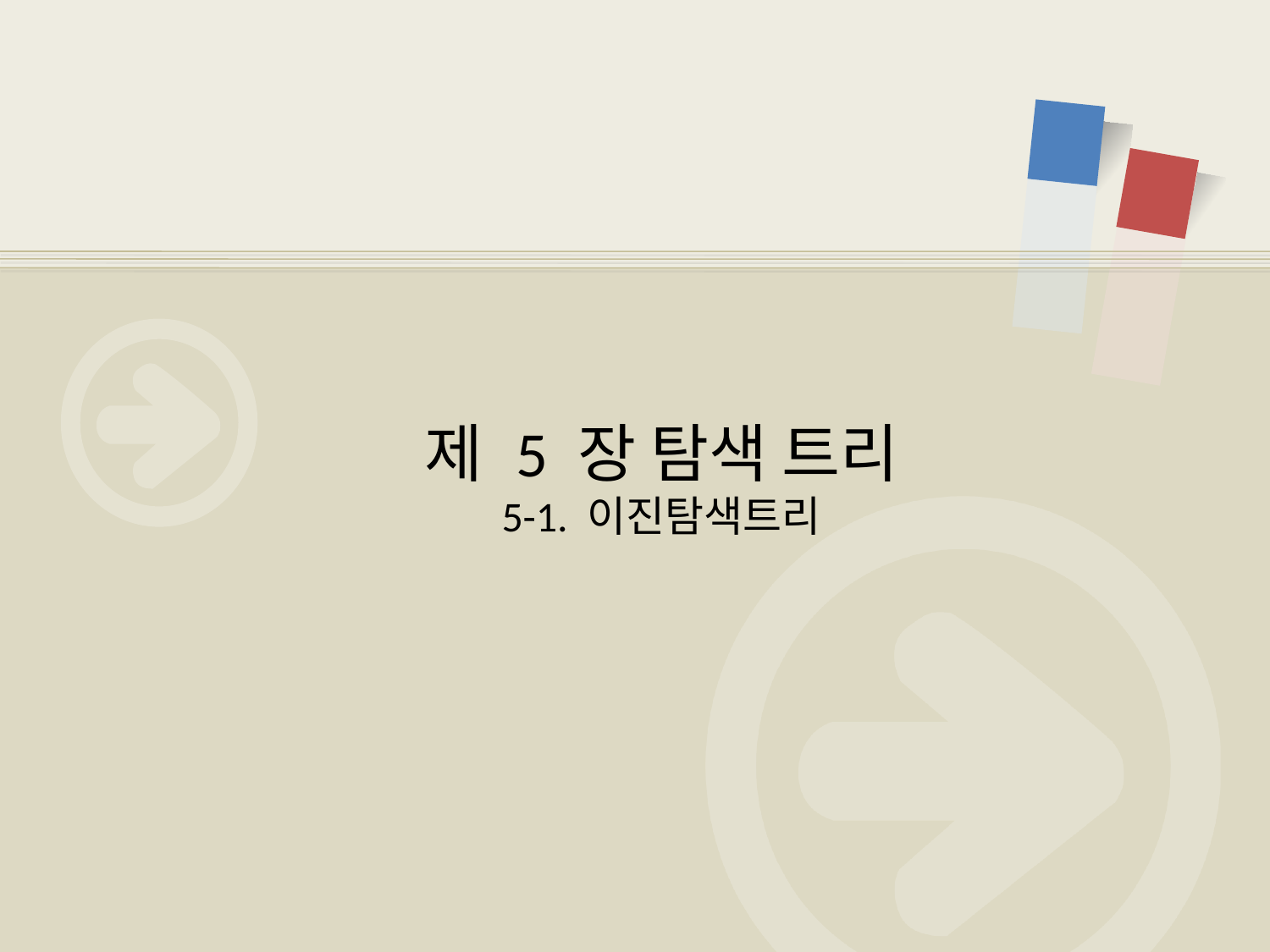

제 5 장 탐색 트리
5-1. 이진탐색트리